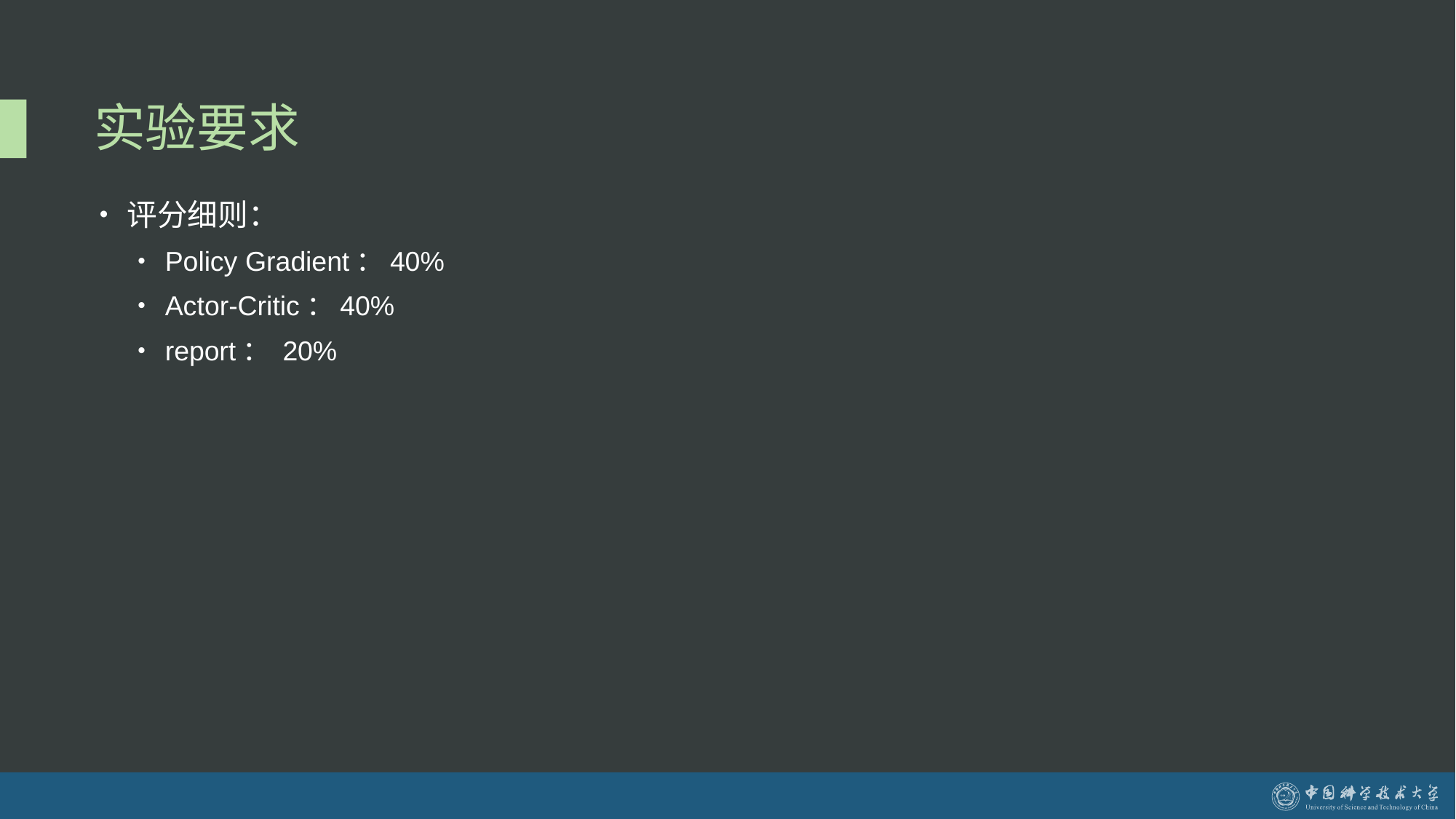

# 实验要求
评分细则：
Policy Gradient：40%
Actor-Critic：40%
report： 20%